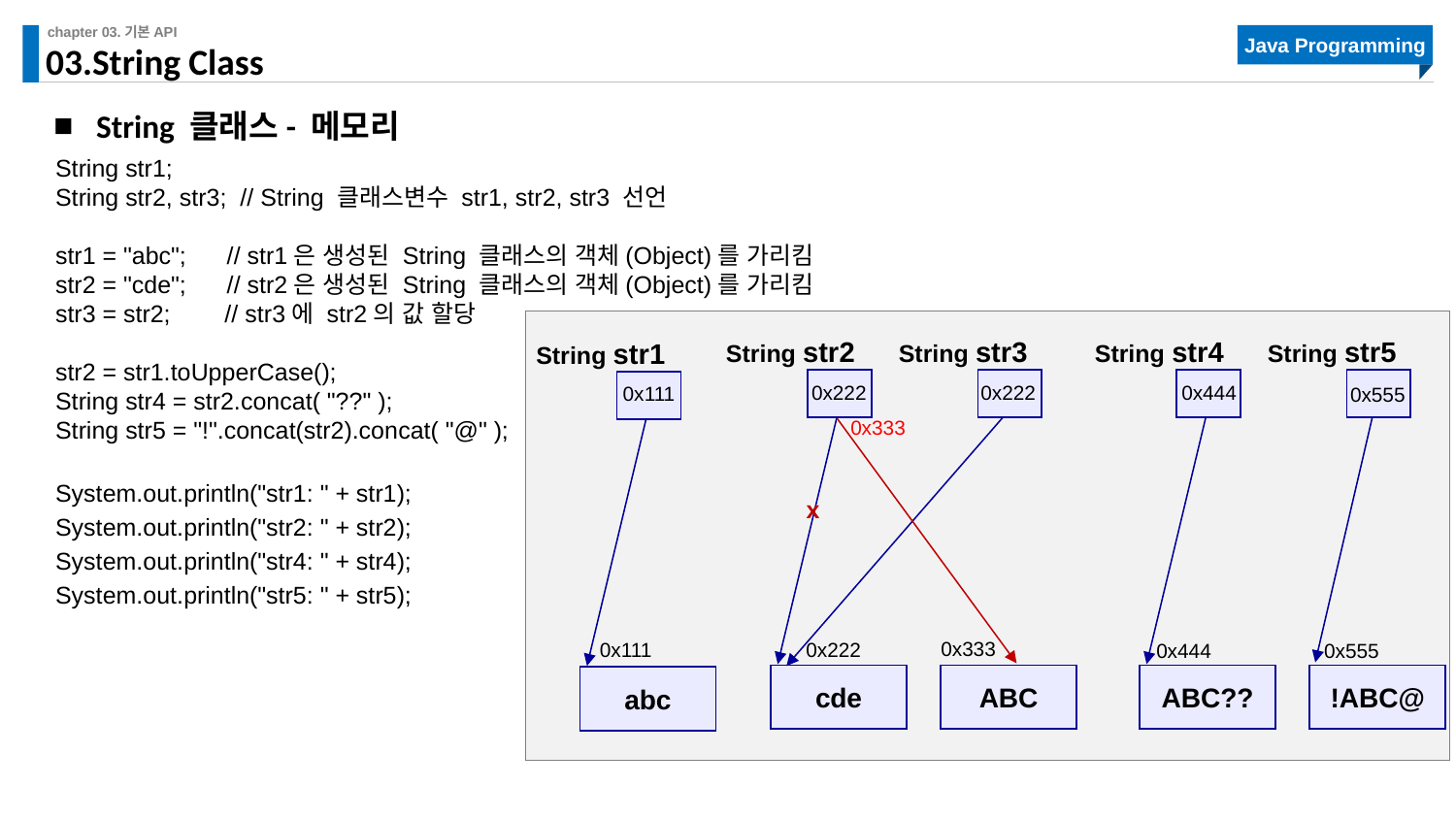

# 03.String Class
String 클래스- 메모리
String str1;
String str2, str3;  // String 클래스변수 str1, str2, str3 선언

str1 = "abc";      // str1은 생성된 String 클래스의 객체(Object)를 가리킴
str2 = "cde";      // str2은 생성된 String 클래스의 객체(Object)를 가리킴
str3 = str2;        // str3에 str2의 값 할당

str2 = str1.toUpperCase();
String str4 = str2.concat( "??" );
String str5 = "!".concat(str2).concat( "@" );

System.out.println("str1: " + str1);
System.out.println("str2: " + str2);
System.out.println("str4: " + str4);
System.out.println("str5: " + str5);

String str2
String str3

x
cde
ABC
String str4

ABC??
String str5

!ABC@
String str1

abc
0x222
0x222
0x444
0x111
0x555
0x333
0x333
0x111
0x222
0x444
0x555